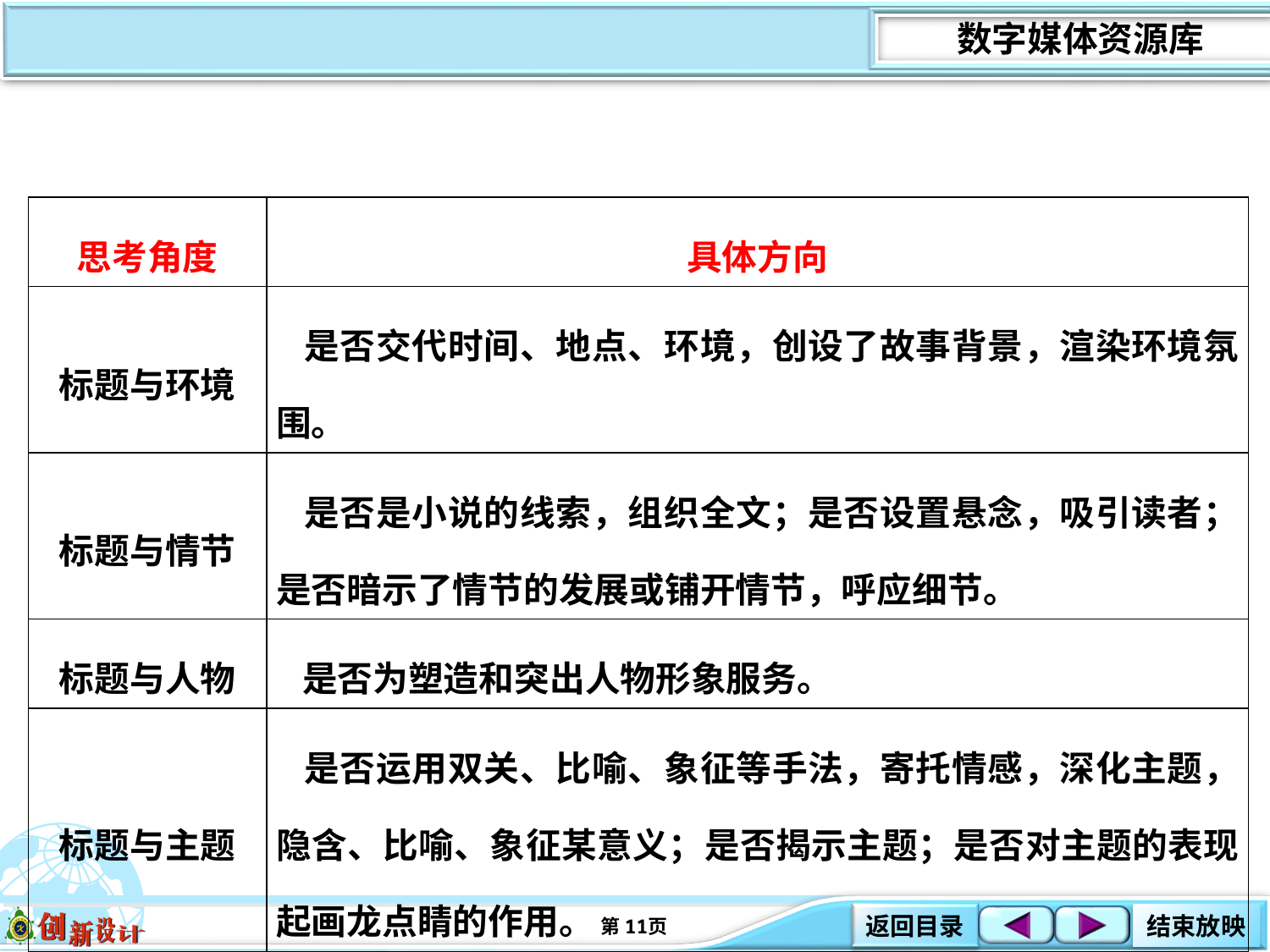

| 思考角度 | 具体方向 |
| --- | --- |
| 标题与环境 | 是否交代时间、地点、环境，创设了故事背景，渲染环境氛围。 |
| 标题与情节 | 是否是小说的线索，组织全文；是否设置悬念，吸引读者；是否暗示了情节的发展或铺开情节，呼应细节。 |
| 标题与人物 | 是否为塑造和突出人物形象服务。 |
| 标题与主题 | 是否运用双关、比喻、象征等手法，寄托情感，深化主题，隐含、比喻、象征某意义；是否揭示主题；是否对主题的表现起画龙点睛的作用。 |